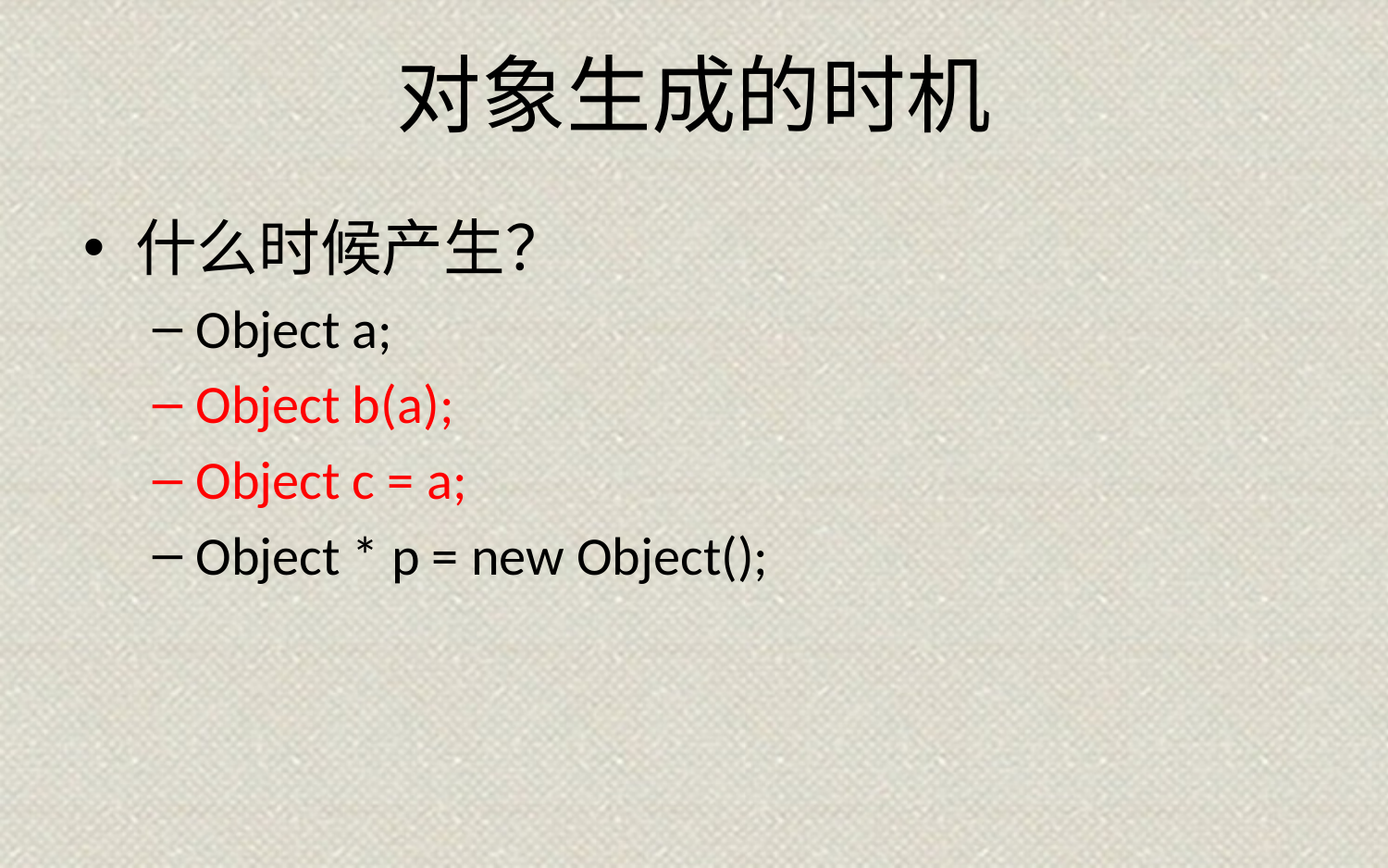

# 对象生成的时机
什么时候产生？
Object a;
Object b(a);
Object c = a;
Object * p = new Object();